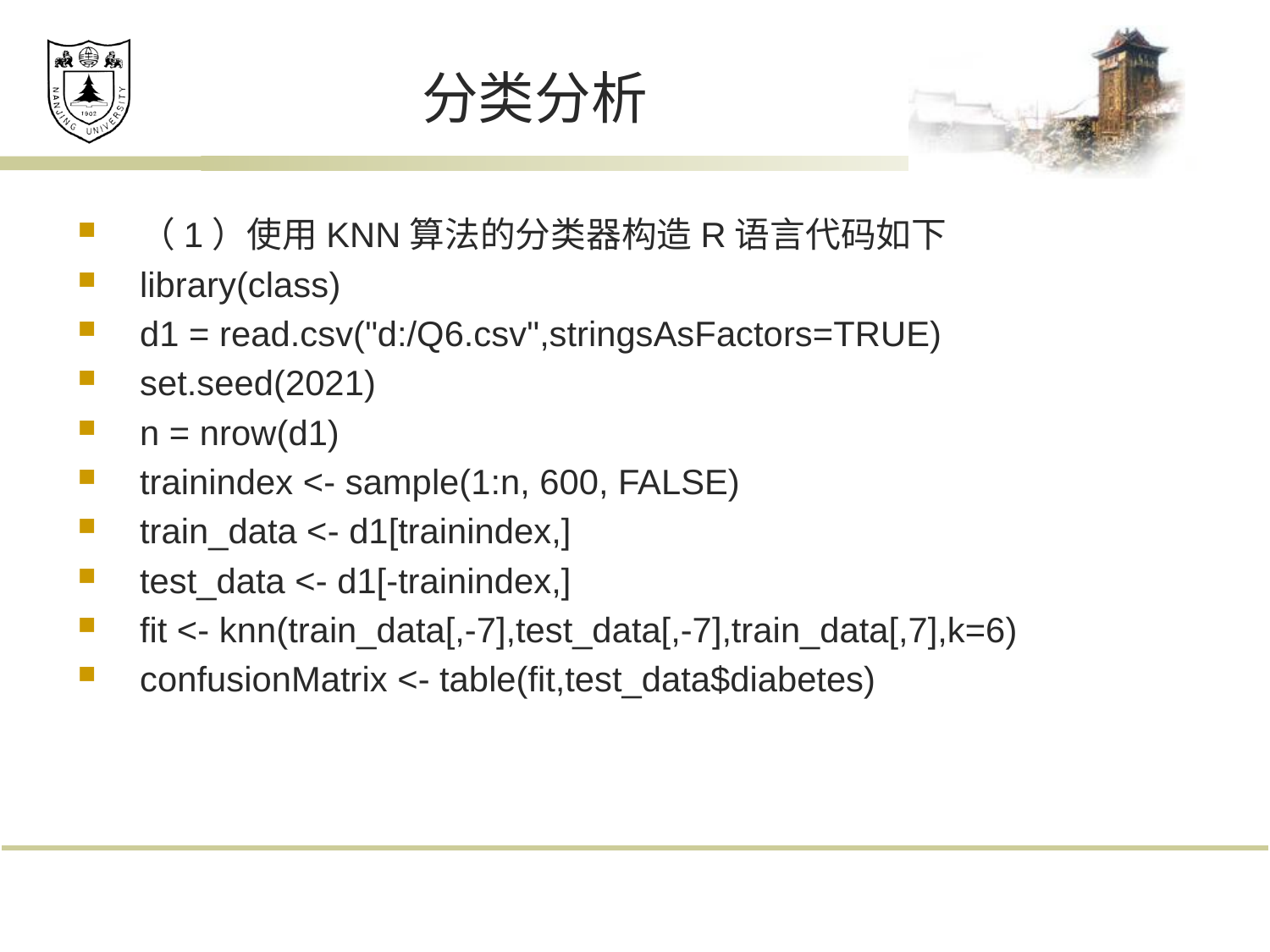

# 分类分析
（1）使用KNN算法的分类器构造R语言代码如下
library(class)
d1 = read.csv("d:/Q6.csv",stringsAsFactors=TRUE)
set.seed(2021)
n = nrow(d1)
trainindex <- sample(1:n, 600, FALSE)
train_data <- d1[trainindex,]
test_data <- d1[-trainindex,]
fit <- knn(train_data[,-7],test_data[,-7],train_data[,7],k=6)
confusionMatrix <- table(fit,test_data$diabetes)